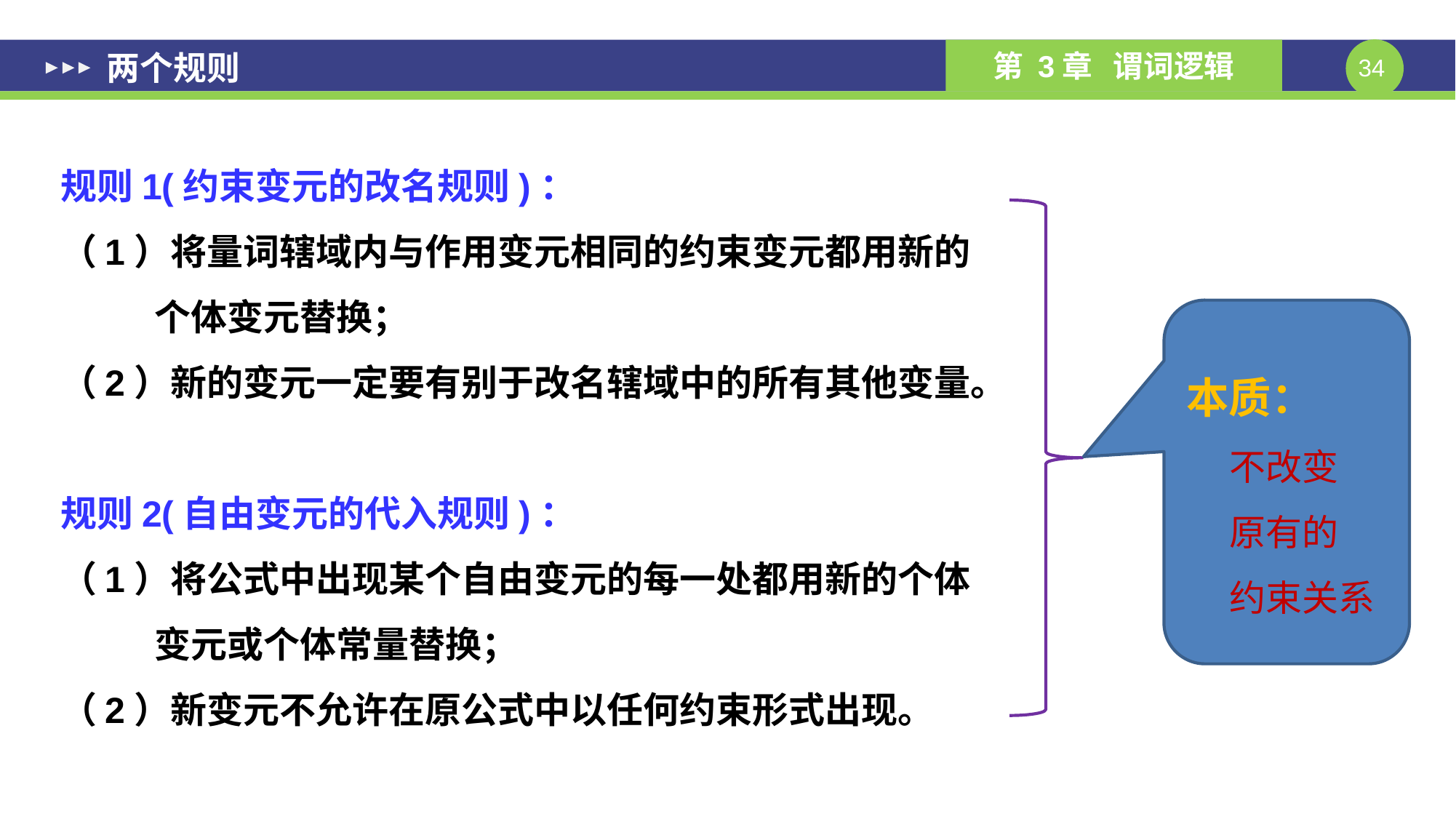

两个规则
规则1(约束变元的改名规则)：
（1）将量词辖域内与作用变元相同的约束变元都用新的个体变元替换；
（2）新的变元一定要有别于改名辖域中的所有其他变量。

规则2(自由变元的代入规则)：
（1）将公式中出现某个自由变元的每一处都用新的个体变元或个体常量替换；
（2）新变元不允许在原公式中以任何约束形式出现。

本质：
不改变
原有的
约束关系